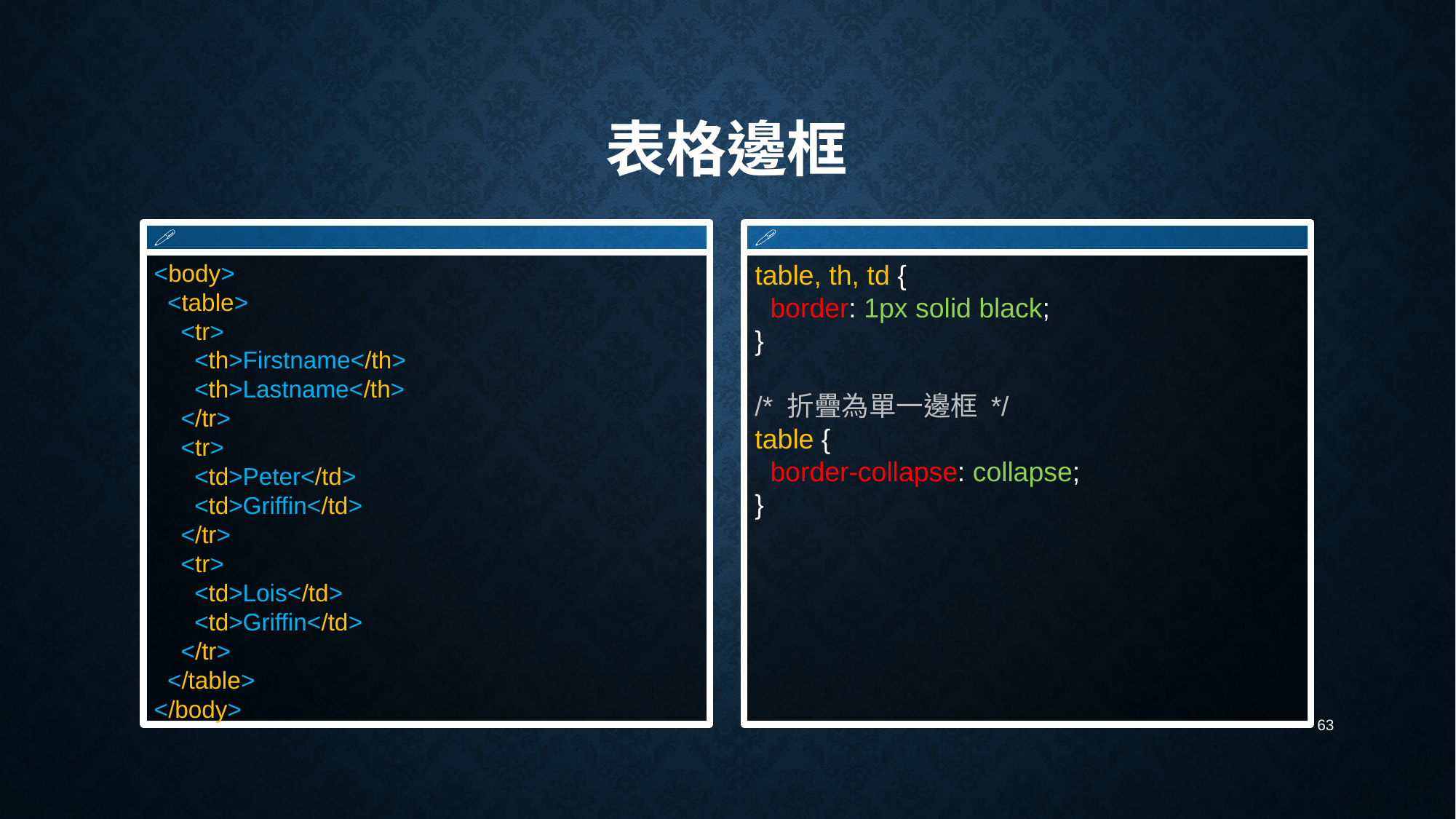

# 表格邊框
🖊
<body>
  <table>
    <tr>
      <th>Firstname</th>
      <th>Lastname</th>
    </tr>
    <tr>
      <td>Peter</td>
      <td>Griffin</td>
    </tr>
    <tr>
      <td>Lois</td>
      <td>Griffin</td>
    </tr>
  </table>
</body>
🖊
table, th, td {
  border: 1px solid black;
}

/* 折疊為單一邊框 */
table {
  border-collapse: collapse;
}
63